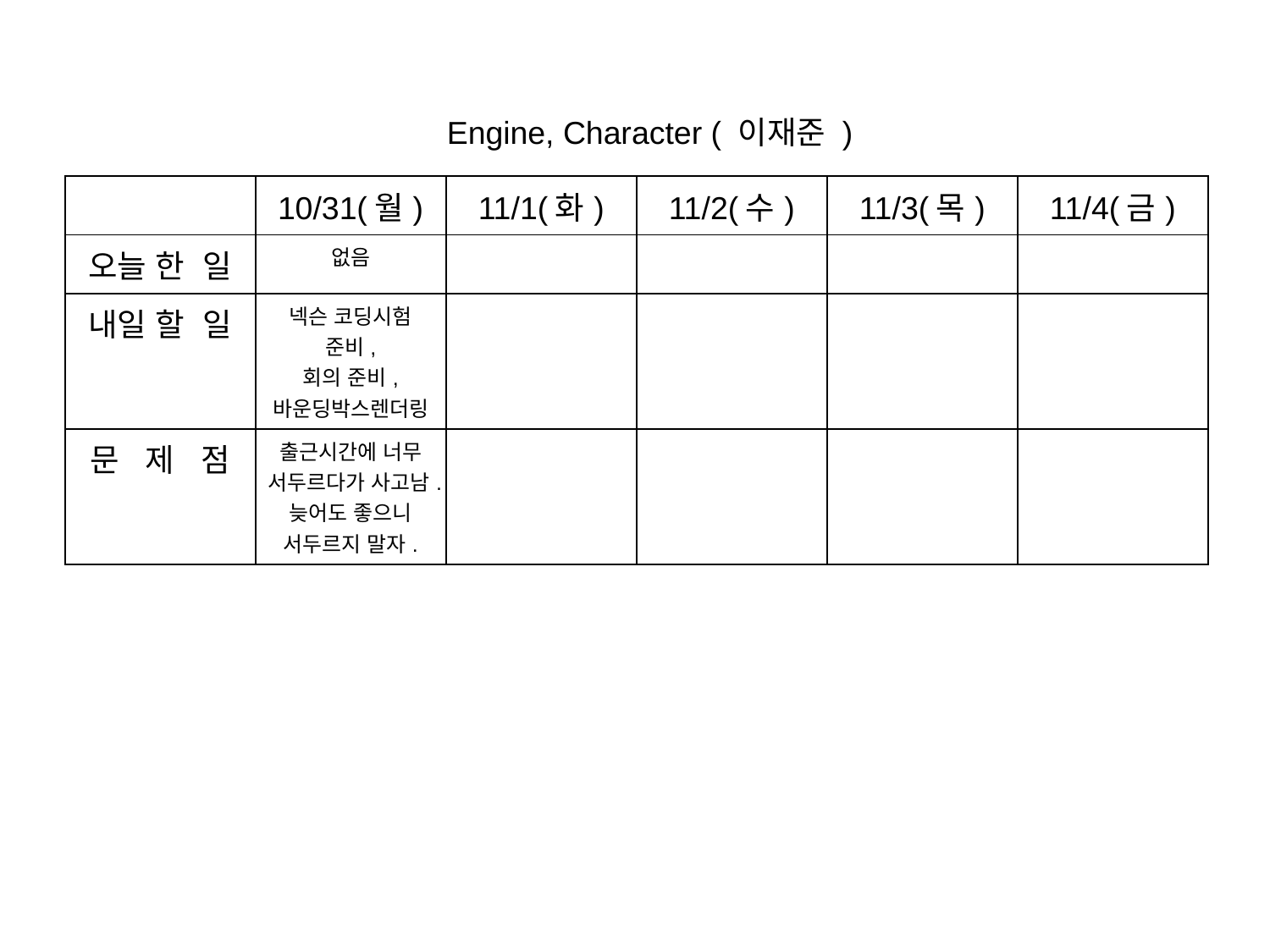

Engine, Character ( 이재준 )
|  | 10/31(월) | 11/1(화) | 11/2(수) | 11/3(목) | 11/4(금) |
| --- | --- | --- | --- | --- | --- |
| 오늘 한 일 | 없음 |  |  |  |  |
| 내일 할 일 | 넥슨 코딩시험 준비, 회의 준비, 바운딩박스렌더링 |  |  |  |  |
| 문 제 점 | 출근시간에 너무 서두르다가 사고남. 늦어도 좋으니 서두르지 말자. |  |  |  |  |